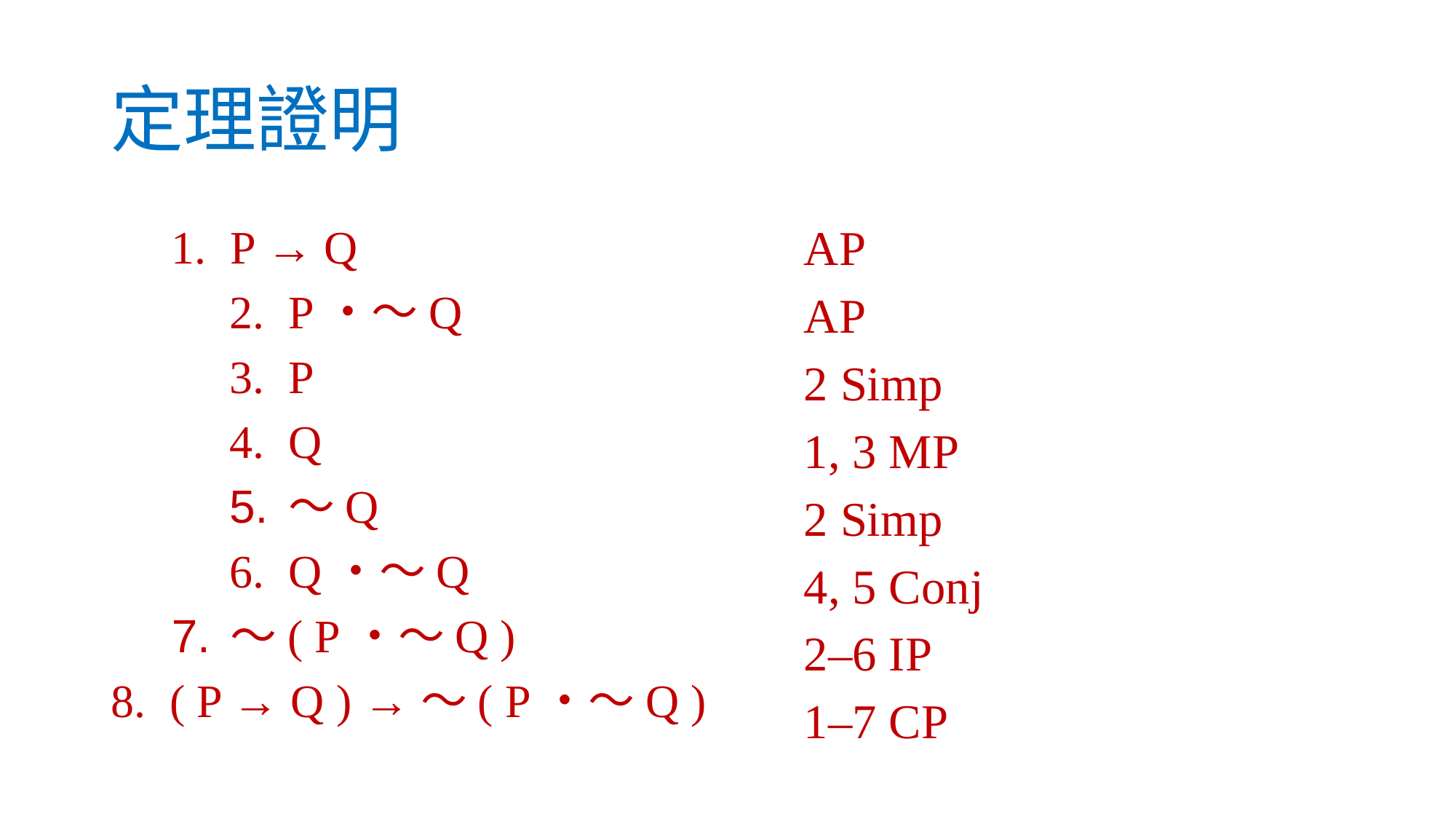

# 定理證明
P → Q
P・～Q
P
Q
～Q
Q・～Q
～( P・～Q )
( P → Q ) →～( P・～Q )
AP
AP
2 Simp
1, 3 MP
2 Simp
4, 5 Conj
2–6 IP
1–7 CP